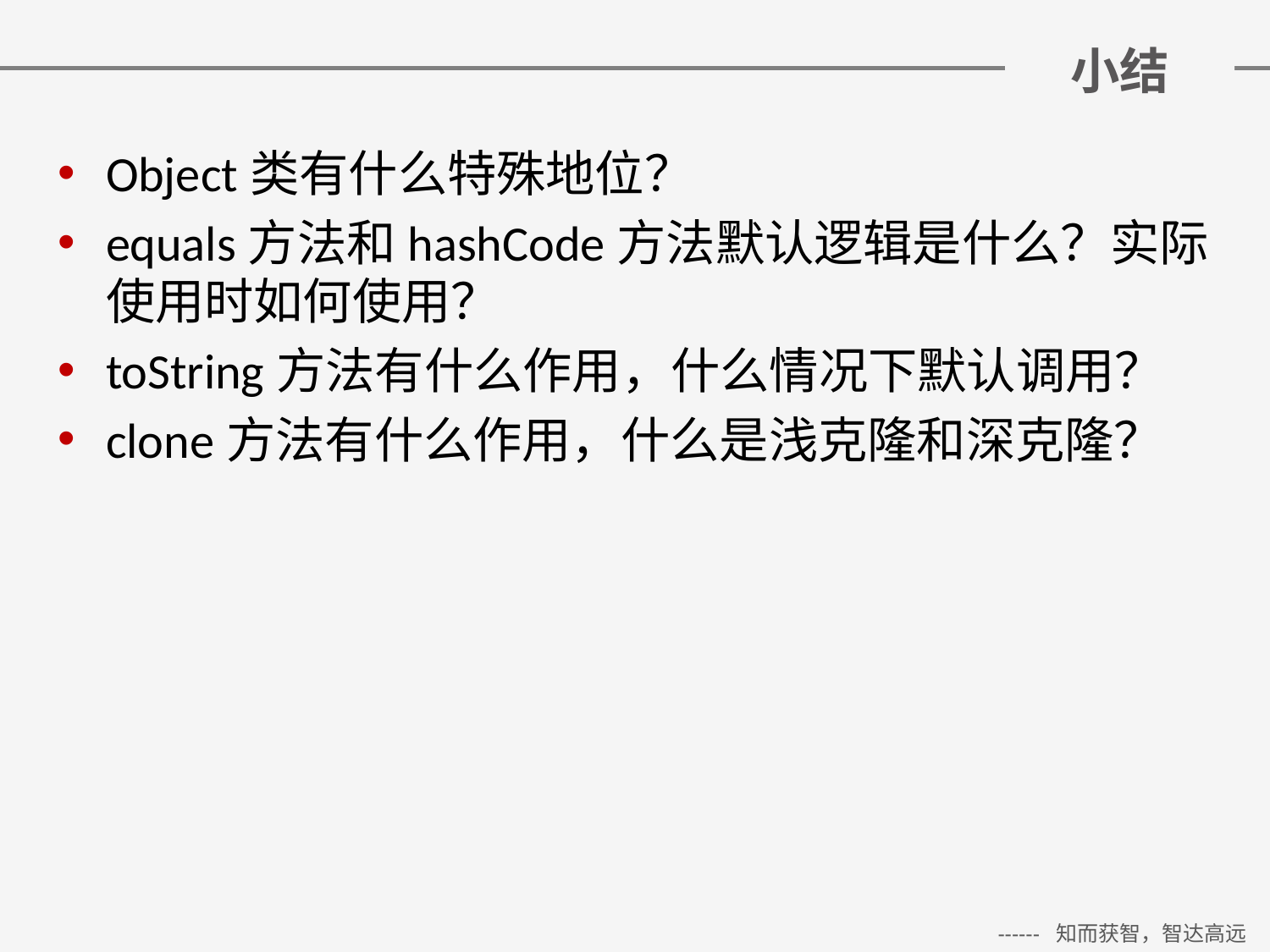

# 小结
Object类有什么特殊地位？
equals方法和hashCode方法默认逻辑是什么？实际使用时如何使用？
toString方法有什么作用，什么情况下默认调用？
clone方法有什么作用，什么是浅克隆和深克隆？